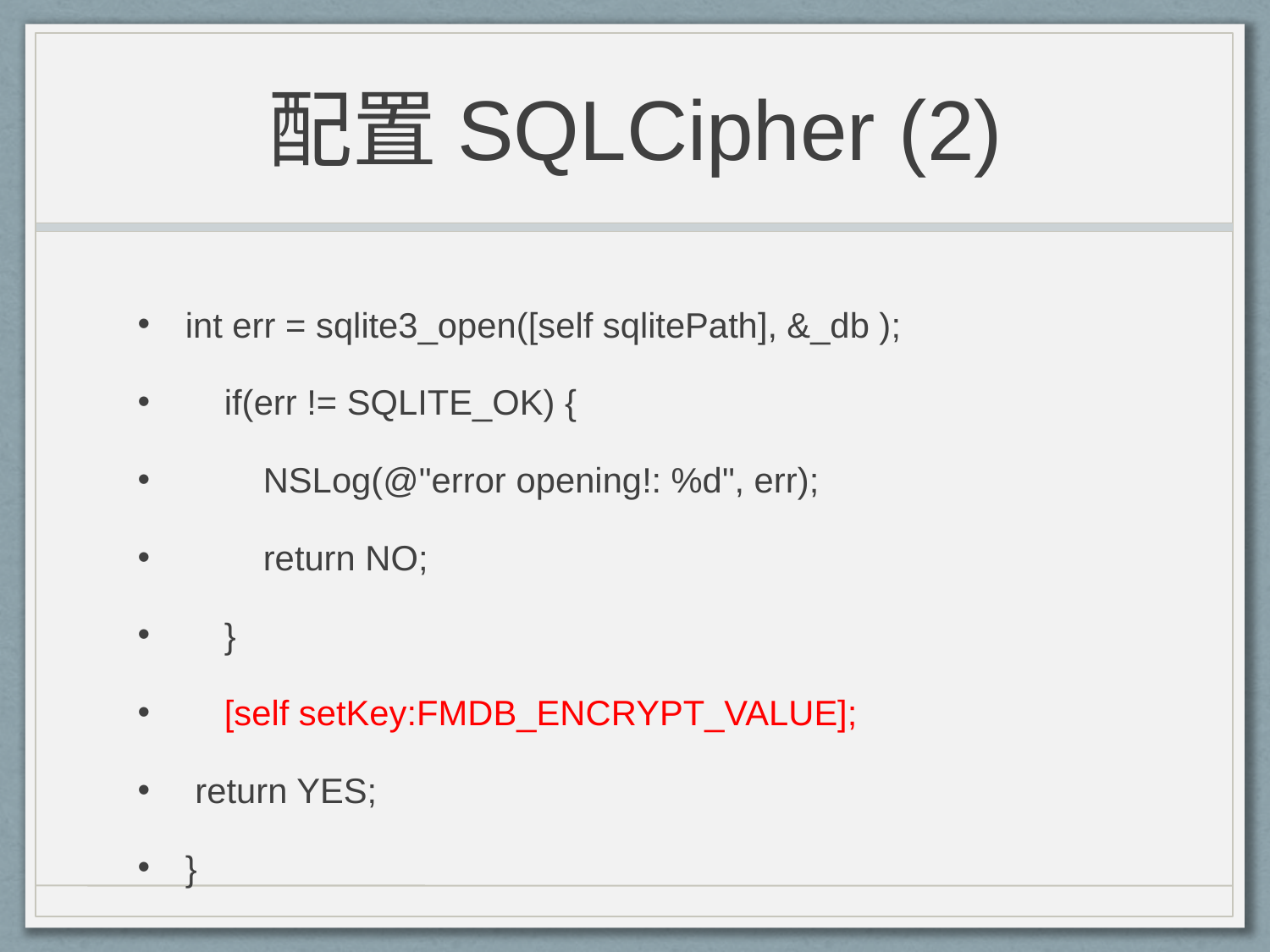

# 配置SQLCipher (2)
int err = sqlite3_open([self sqlitePath], &_db );
    if(err != SQLITE_OK) {
        NSLog(@"error opening!: %d", err);
        return NO;
    }
    [self setKey:FMDB_ENCRYPT_VALUE];
 return YES;
}